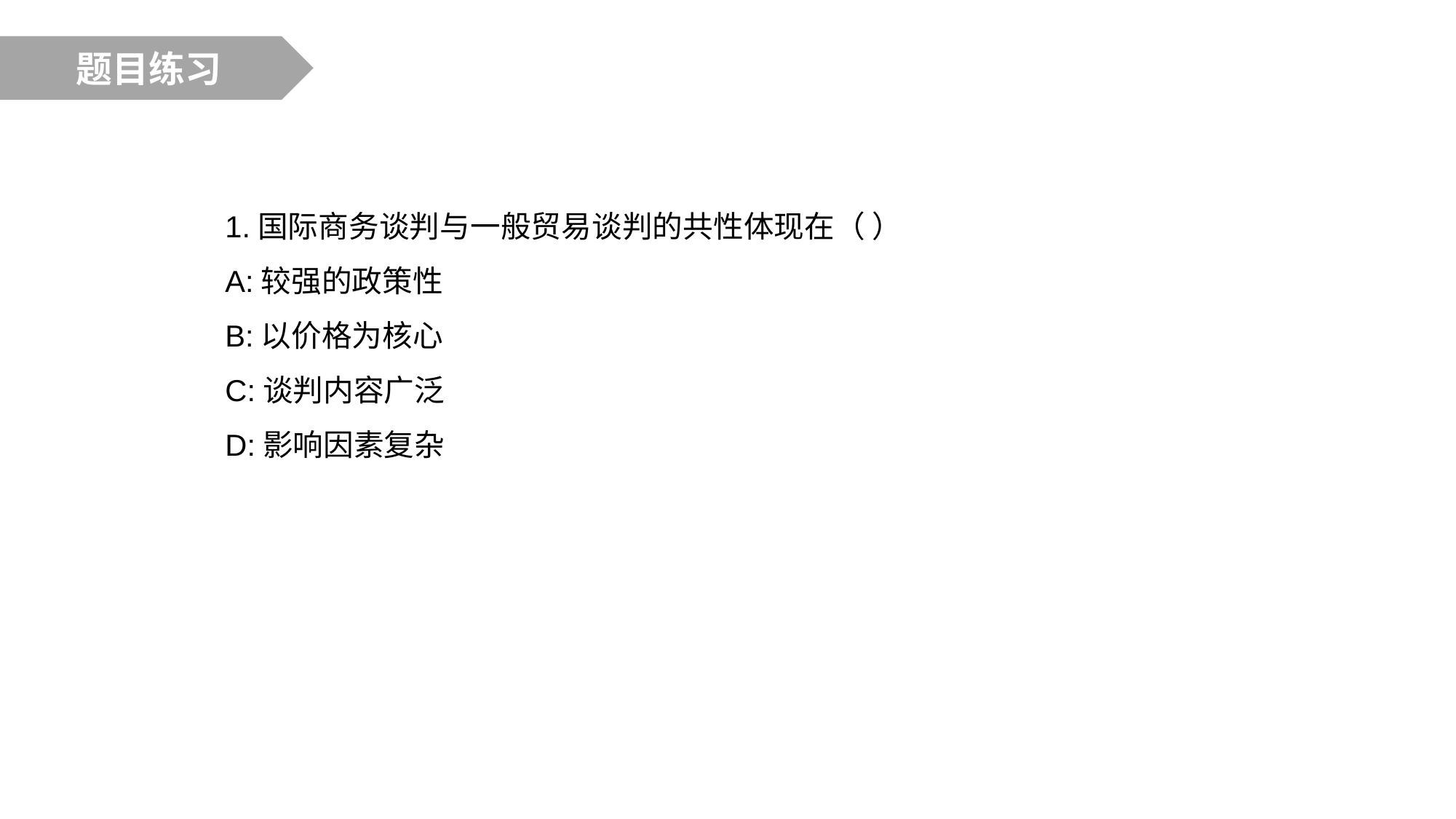

题目练习
1.国际商务谈判与一般贸易谈判的共性体现在（ ）
A:较强的政策性
B:以价格为核心
C:谈判内容广泛
D:影响因素复杂